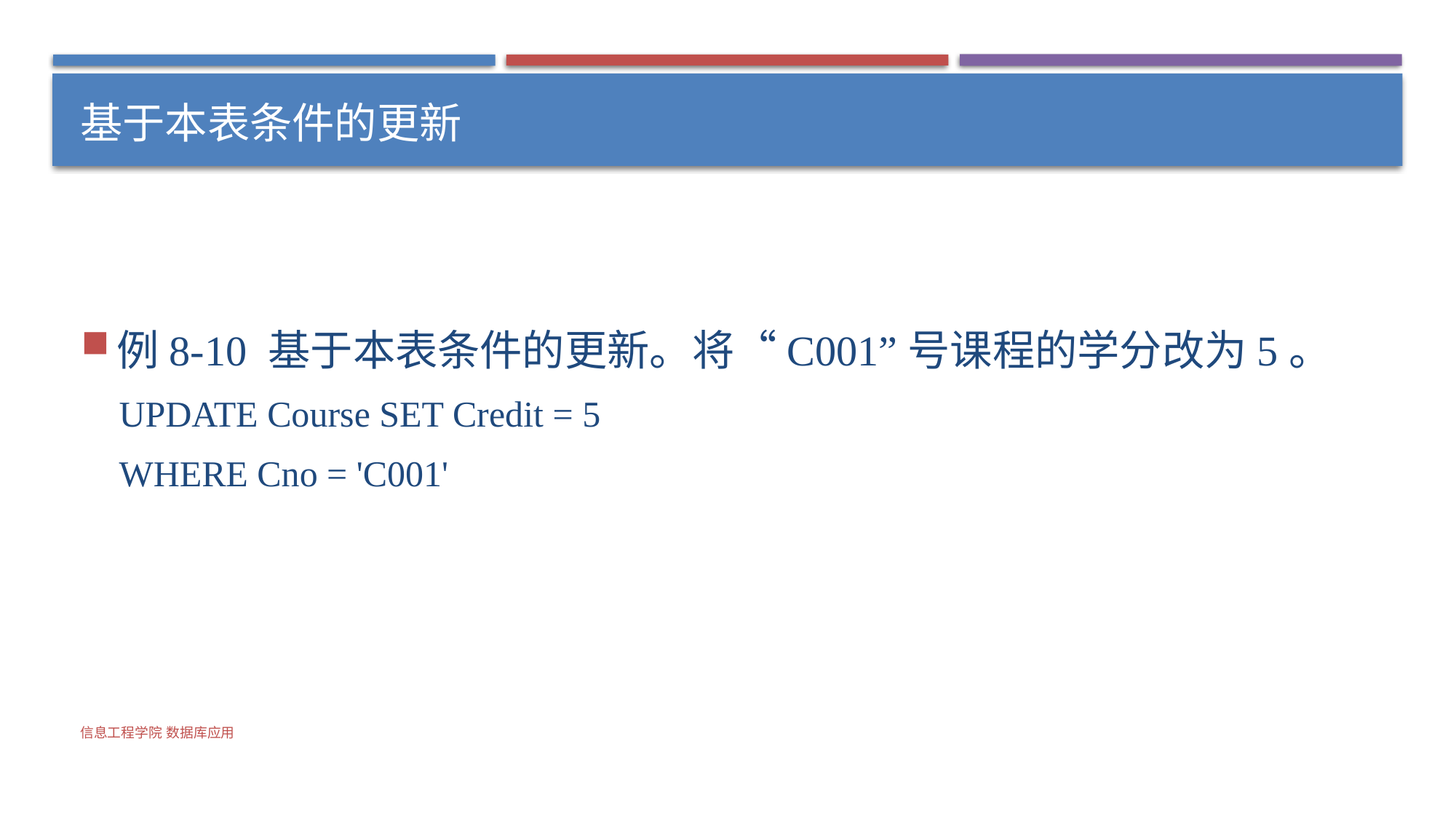

# 基于本表条件的更新
例8-10 基于本表条件的更新。将“C001”号课程的学分改为5。
UPDATE Course SET Credit = 5
WHERE Cno = 'C001'

信息工程学院 数据库应用
18